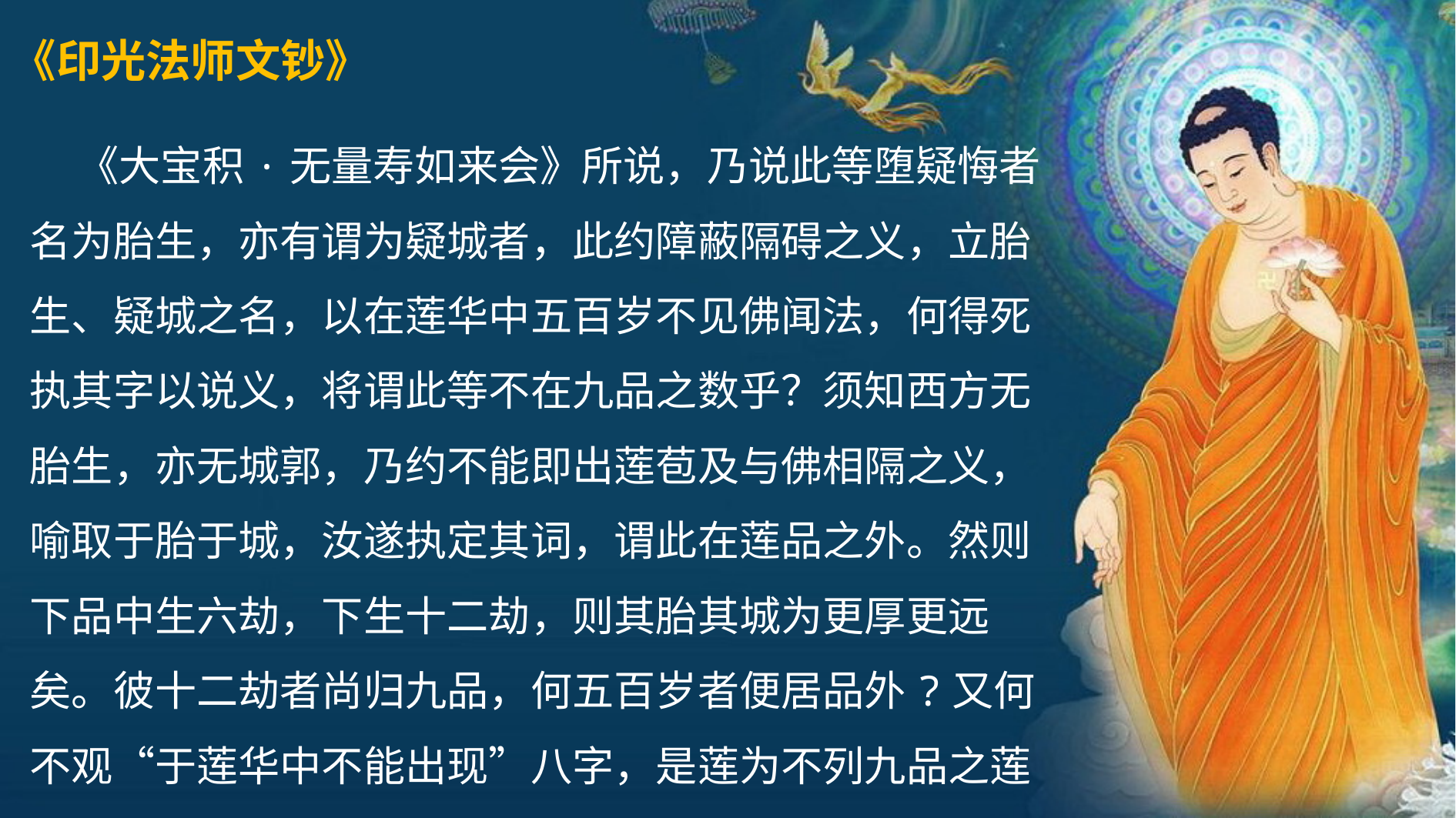

《印光法师文钞》
    《大宝积·无量寿如来会》所说，乃说此等堕疑悔者名为胎生，亦有谓为疑城者，此约障蔽隔碍之义，立胎生、疑城之名，以在莲华中五百岁不见佛闻法，何得死执其字以说义，将谓此等不在九品之数乎？须知西方无胎生，亦无城郭，乃约不能即出莲苞及与佛相隔之义，喻取于胎于城，汝遂执定其词，谓此在莲品之外。然则下品中生六劫，下生十二劫，则其胎其城为更厚更远矣。彼十二劫者尚归九品，何五百岁者便居品外?又何不观“于莲华中不能出现”八字，是莲为不列九品之莲乎?